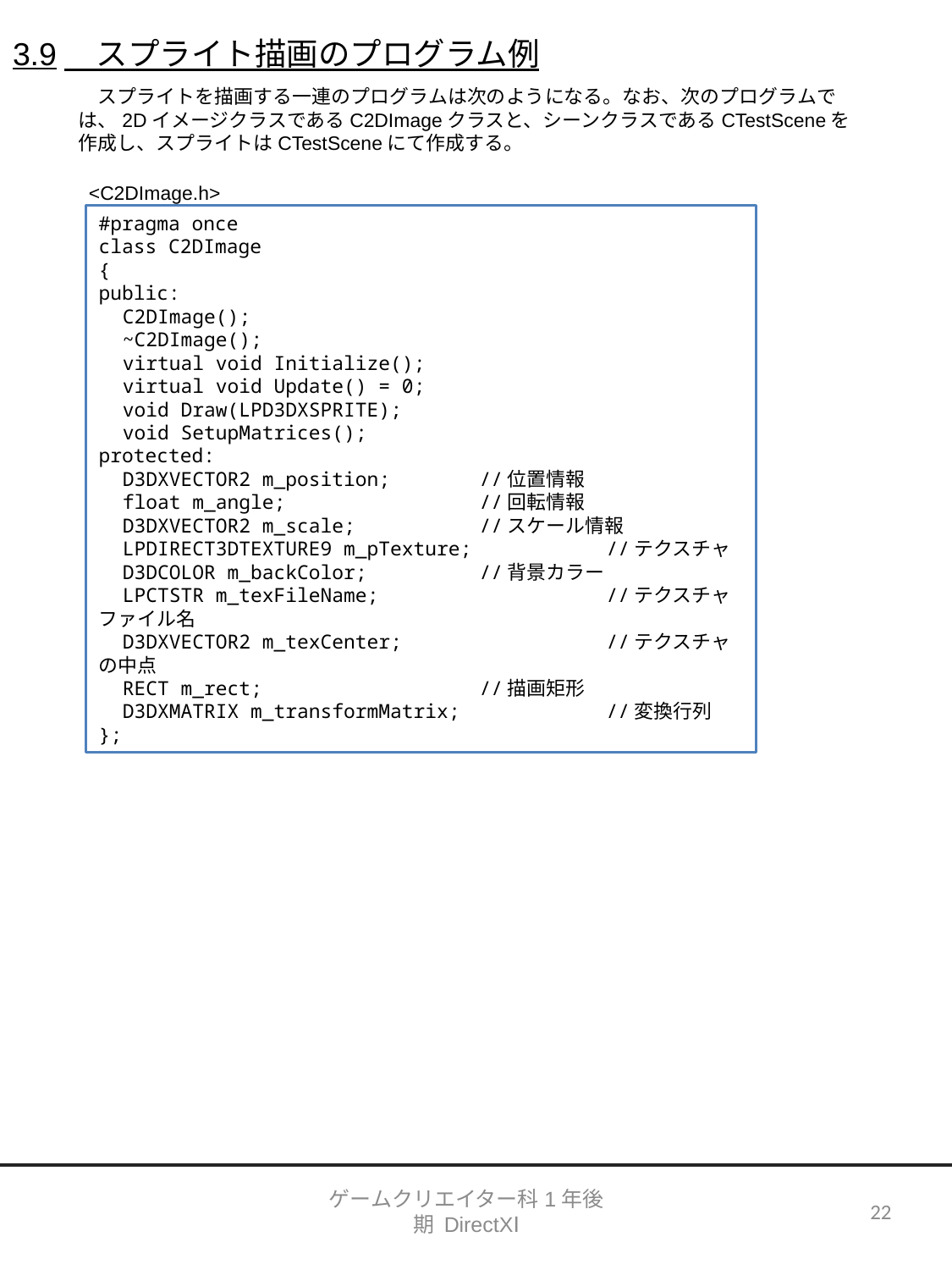

3.9　スプライト描画のプログラム例
　スプライトを描画する一連のプログラムは次のようになる。なお、次のプログラムでは、2DイメージクラスであるC2DImageクラスと、シーンクラスであるCTestSceneを作成し、スプライトはCTestSceneにて作成する。
<C2DImage.h>
#pragma once
class C2DImage
{
public:
　C2DImage();
　~C2DImage();
　virtual void Initialize();
　virtual void Update() = 0;
　void Draw(LPD3DXSPRITE);
　void SetupMatrices();
protected:
　D3DXVECTOR2 m_position;　　　　	//位置情報
　float m_angle;　　　　　　　　　	//回転情報
　D3DXVECTOR2 m_scale;　　　　　　	//スケール情報
　LPDIRECT3DTEXTURE9 m_pTexture;　	//テクスチャ
　D3DCOLOR m_backColor;　　　　　	//背景カラー
　LPCTSTR m_texFileName;　　　　　	//テクスチャファイル名
　D3DXVECTOR2 m_texCenter;　　　　	//テクスチャの中点
　RECT m_rect;　　　　　　　　　　	//描画矩形
　D3DXMATRIX m_transformMatrix;　 	//変換行列
};
ゲームクリエイター科1年後期 DirectXⅠ
22